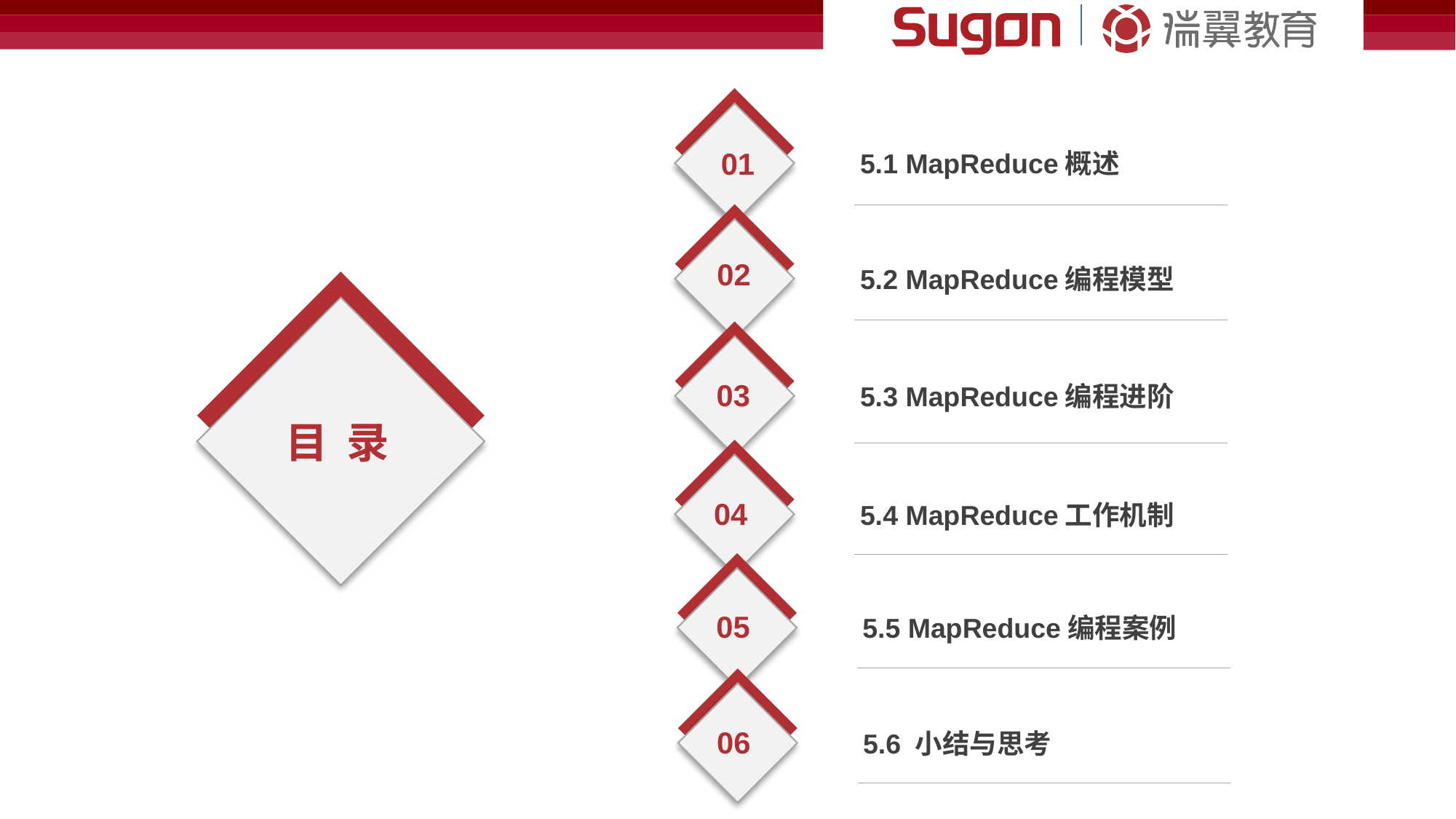

01
5.1 MapReduce概述

02
5.2 MapReduce编程模型

03
5.3 MapReduce编程进阶
目  录

04
5.4 MapReduce工作机制

05
5.5 MapReduce编程案例

06
5.6 小结与思考